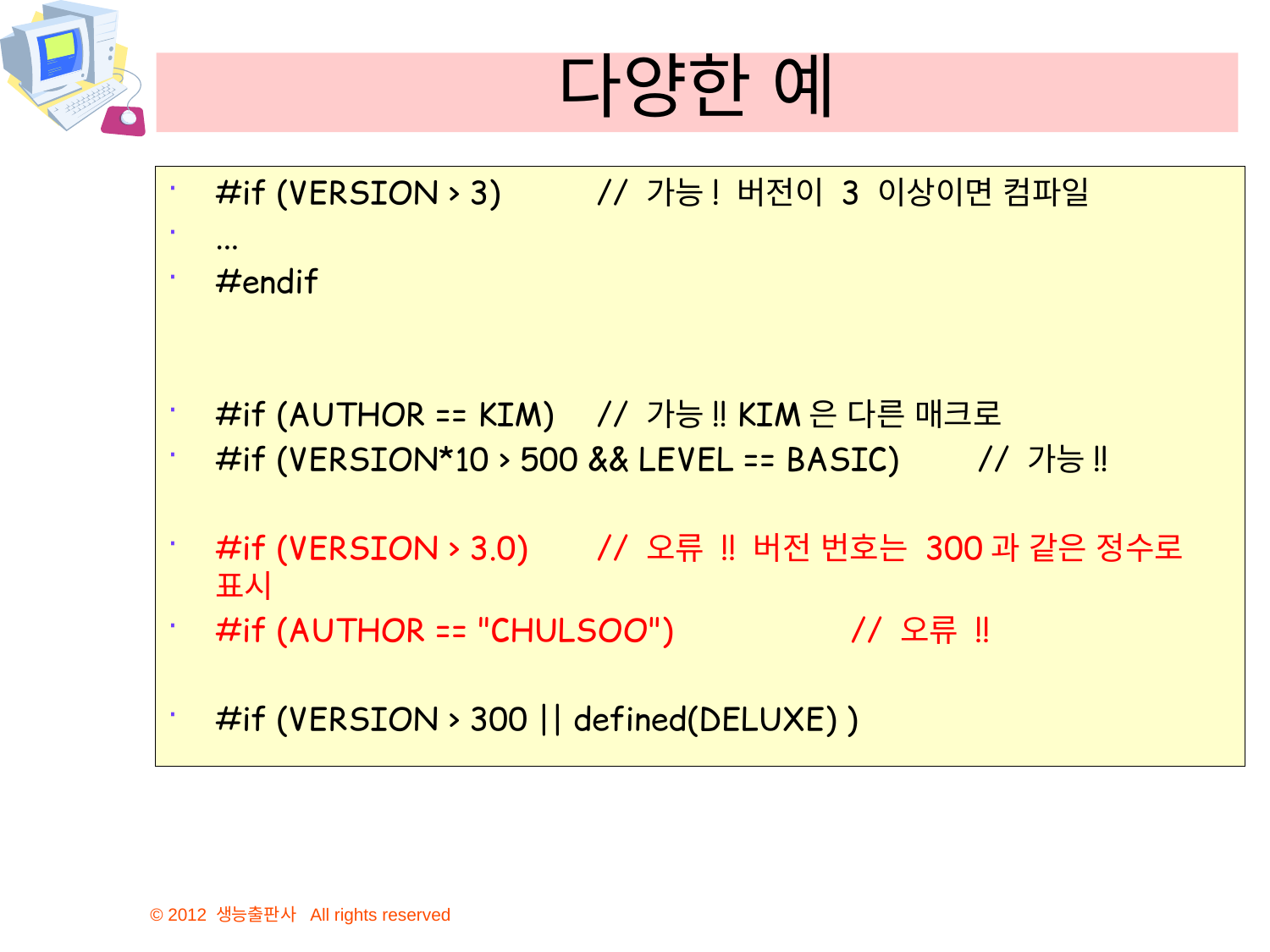

# 다양한 예
#if (VERSION > 3)	// 가능! 버전이 3 이상이면 컴파일
...
#endif

#if (AUTHOR == KIM)	// 가능!! KIM은 다른 매크로
#if (VERSION*10 > 500 && LEVEL == BASIC)	// 가능!!

#if (VERSION > 3.0)	// 오류 !! 버전 번호는 300과 같은 정수로 표시
#if (AUTHOR == "CHULSOO")		// 오류 !!

#if (VERSION > 300 || defined(DELUXE) )